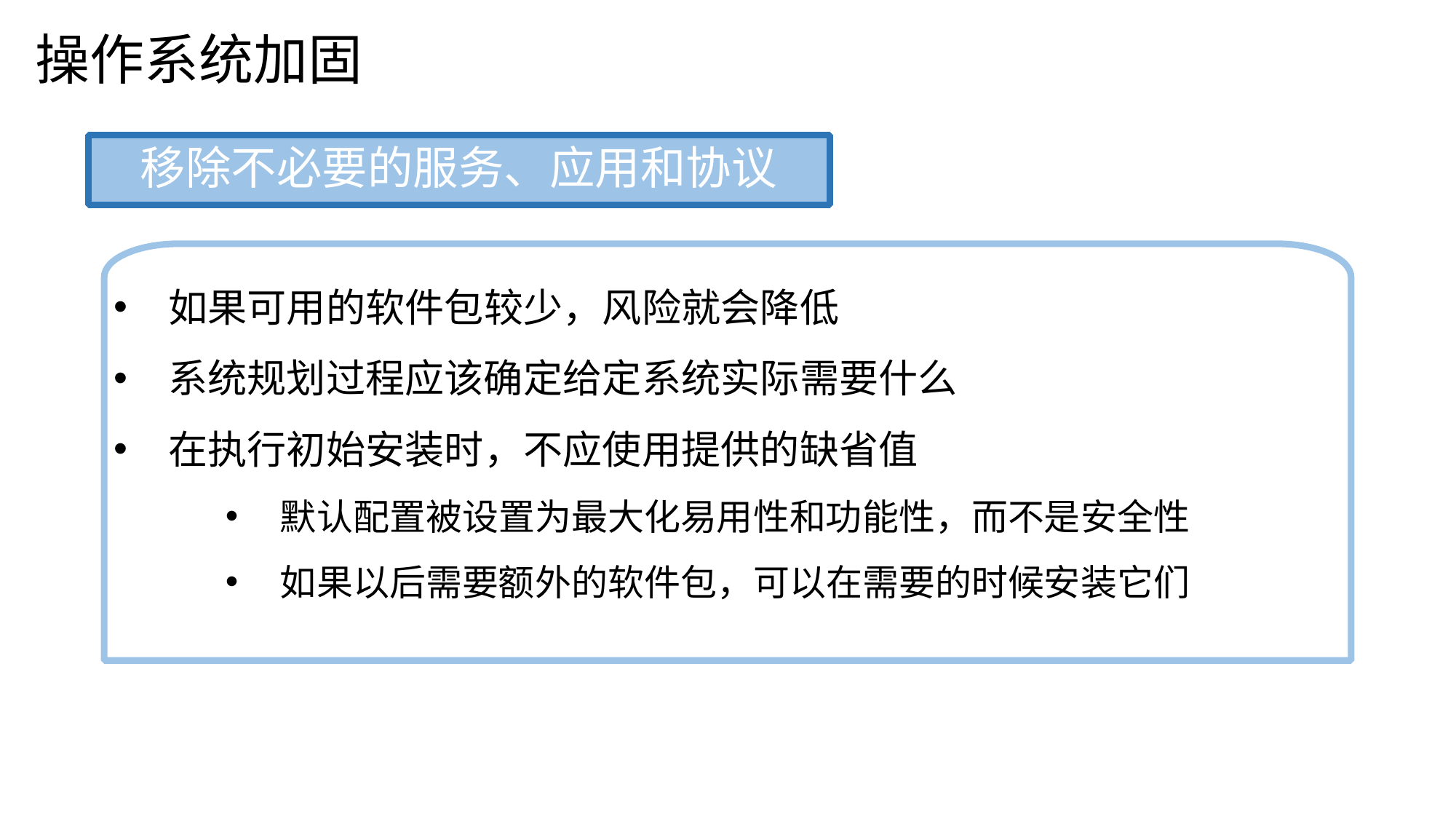

操作系统加固

移除不必要的服务、应用和协议
如果可用的软件包较少，风险就会降低
系统规划过程应该确定给定系统实际需要什么
在执行初始安装时，不应使用提供的缺省值
默认配置被设置为最大化易用性和功能性，而不是安全性
如果以后需要额外的软件包，可以在需要的时候安装它们